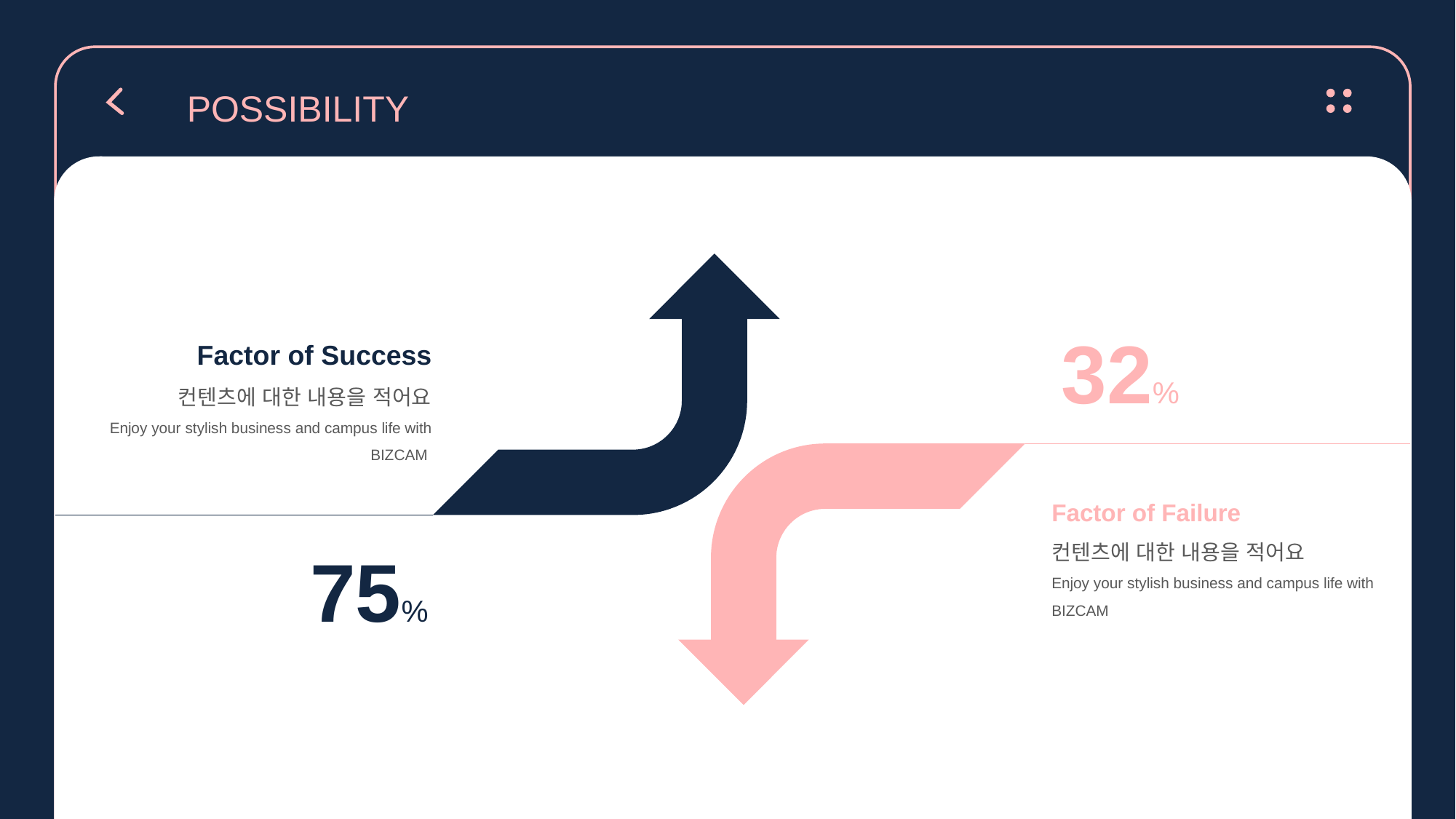

POSSIBILITY

Factor of Success
컨텐츠에 대한 내용을 적어요
Enjoy your stylish business and campus life with BIZCAM
32%

Factor of Failure
컨텐츠에 대한 내용을 적어요
Enjoy your stylish business and campus life with BIZCAM
75%